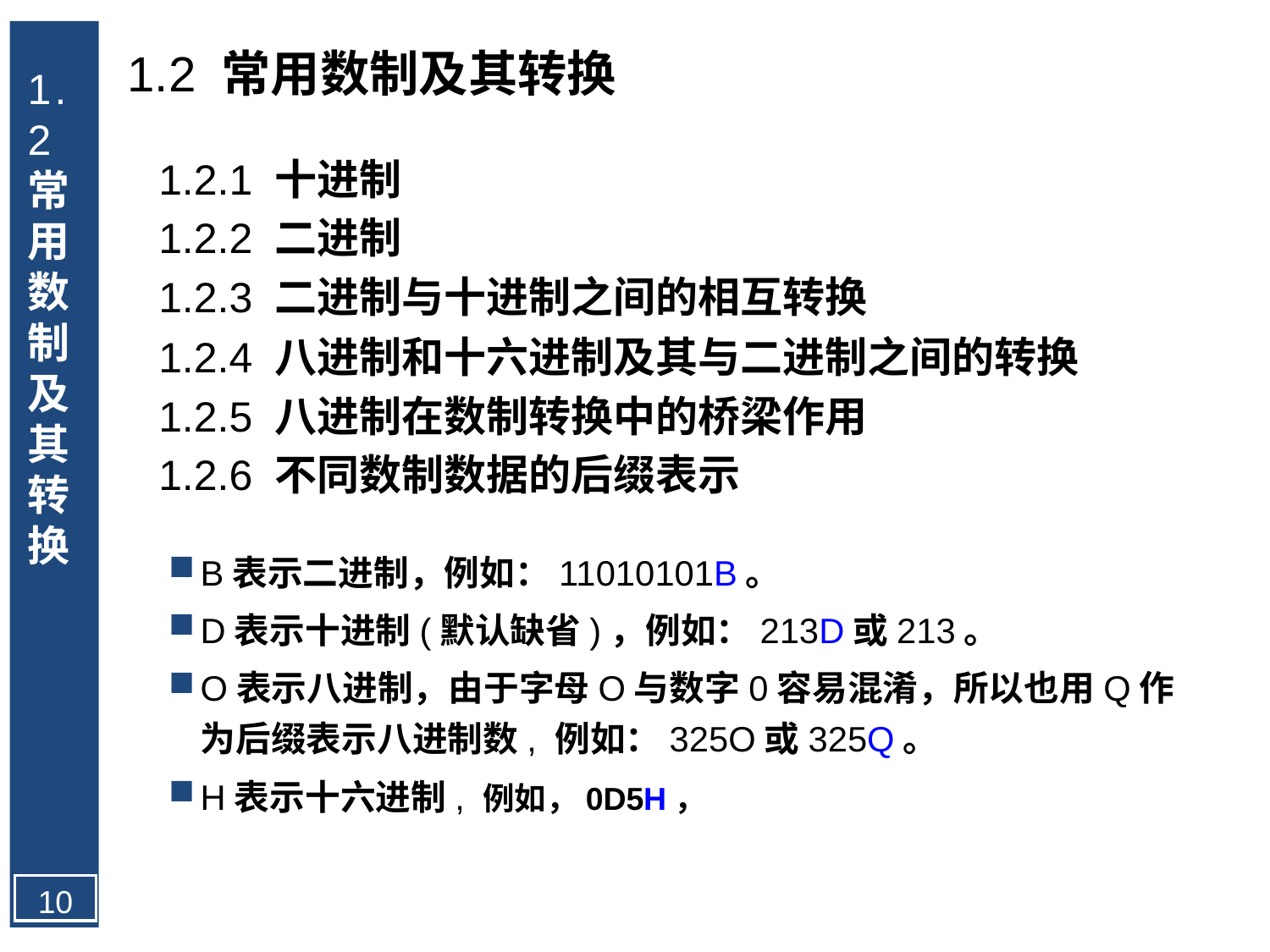

1.2  常用数制及其转换
1.2 常用数制及其转换
1.2.1 十进制
1.2.2 二进制
1.2.3 二进制与十进制之间的相互转换
1.2.4 八进制和十六进制及其与二进制之间的转换
1.2.5 八进制在数制转换中的桥梁作用
1.2.6 不同数制数据的后缀表示
B表示二进制，例如：11010101B。
D表示十进制(默认缺省)，例如：213D或213。
O表示八进制，由于字母O与数字0容易混淆，所以也用Q作为后缀表示八进制数, 例如：325O或325Q。
H表示十六进制, 例如，0D5H，
10